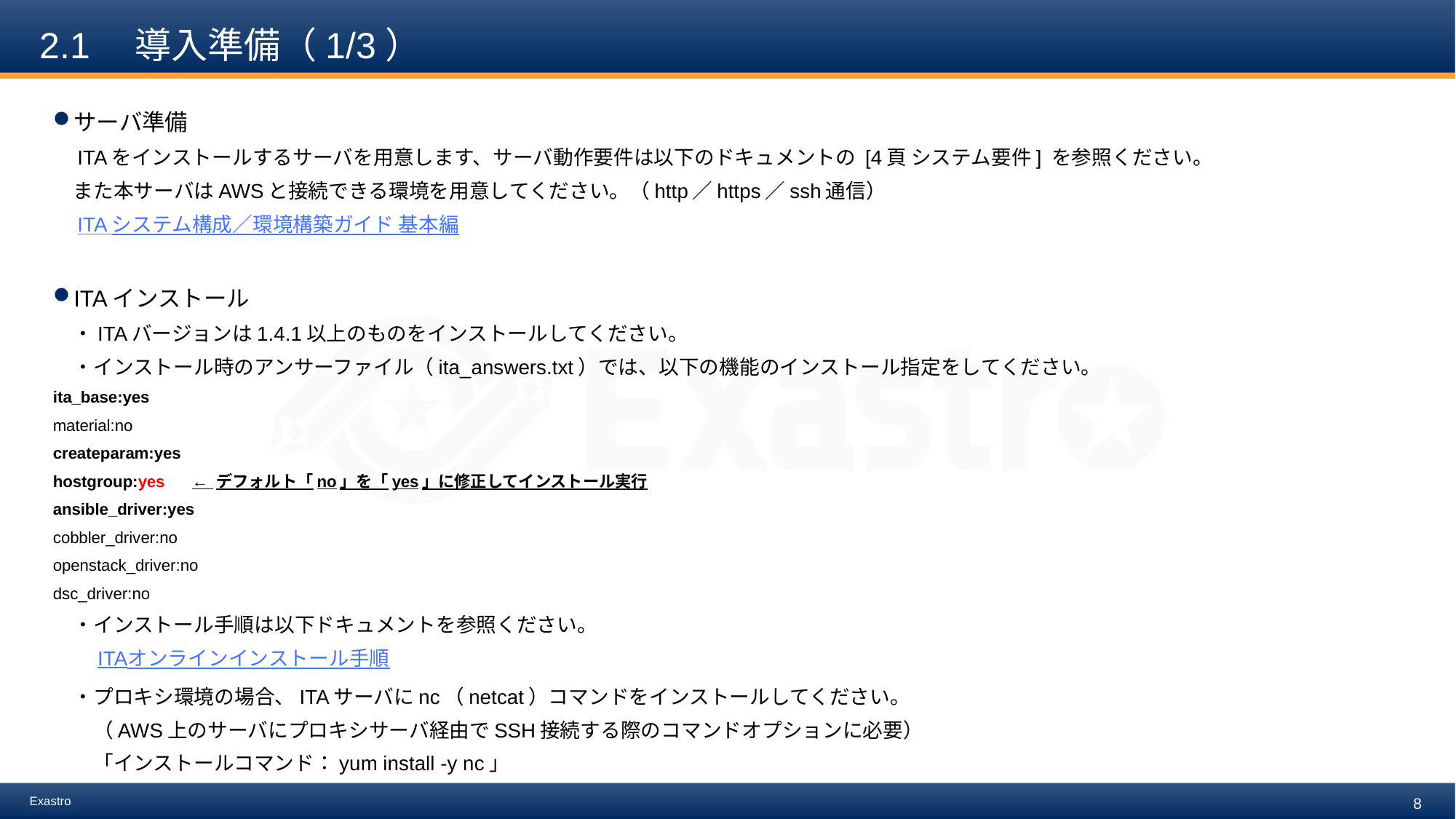

# 2.1　導入準備（1/3）
サーバ準備
　ITAをインストールするサーバを用意します、サーバ動作要件は以下のドキュメントの [4頁 システム要件] を参照ください。
　また本サーバはAWSと接続できる環境を用意してください。（http／https／ssh通信）
　ITA システム構成／環境構築ガイド 基本編

ITAインストール
　・ITAバージョンは1.4.1以上のものをインストールしてください。
　・インストール時のアンサーファイル（ita_answers.txt）では、以下の機能のインストール指定をしてください。
	ita_base:yes
	material:no
	createparam:yes
	hostgroup:yes      ← デフォルト「no」を「yes」に修正してインストール実行
	ansible_driver:yes
	cobbler_driver:no
	openstack_driver:no
	dsc_driver:no
　・インストール手順は以下ドキュメントを参照ください。
　　ITAオンラインインストール手順
　・プロキシ環境の場合、ITAサーバにnc（netcat）コマンドをインストールしてください。
　　（AWS上のサーバにプロキシサーバ経由でSSH接続する際のコマンドオプションに必要）
　　「インストールコマンド：yum install -y nc」